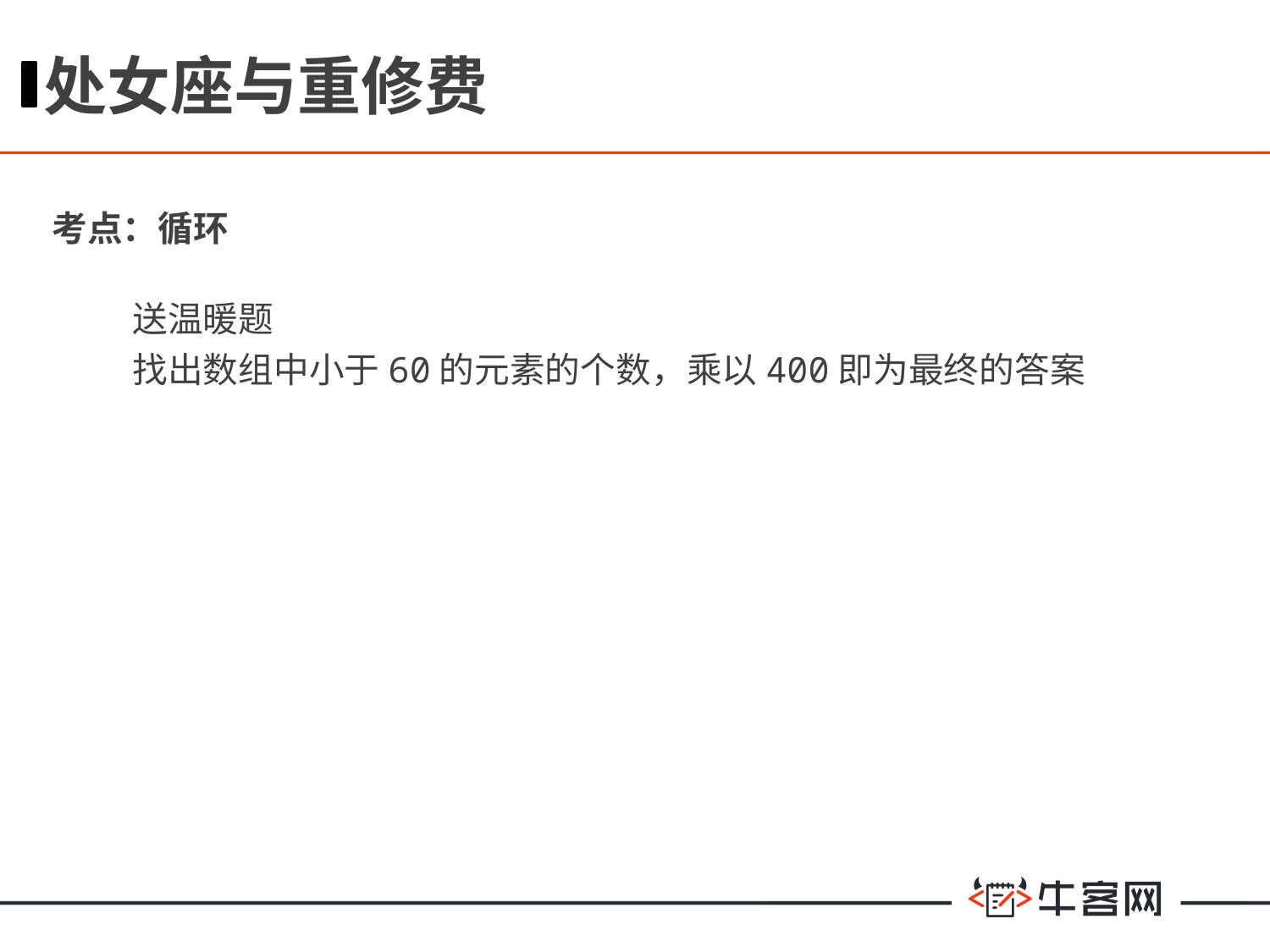

处女座与重修费

考点：循环
	送温暖题
	找出数组中小于60的元素的个数，乘以400即为最终的答案